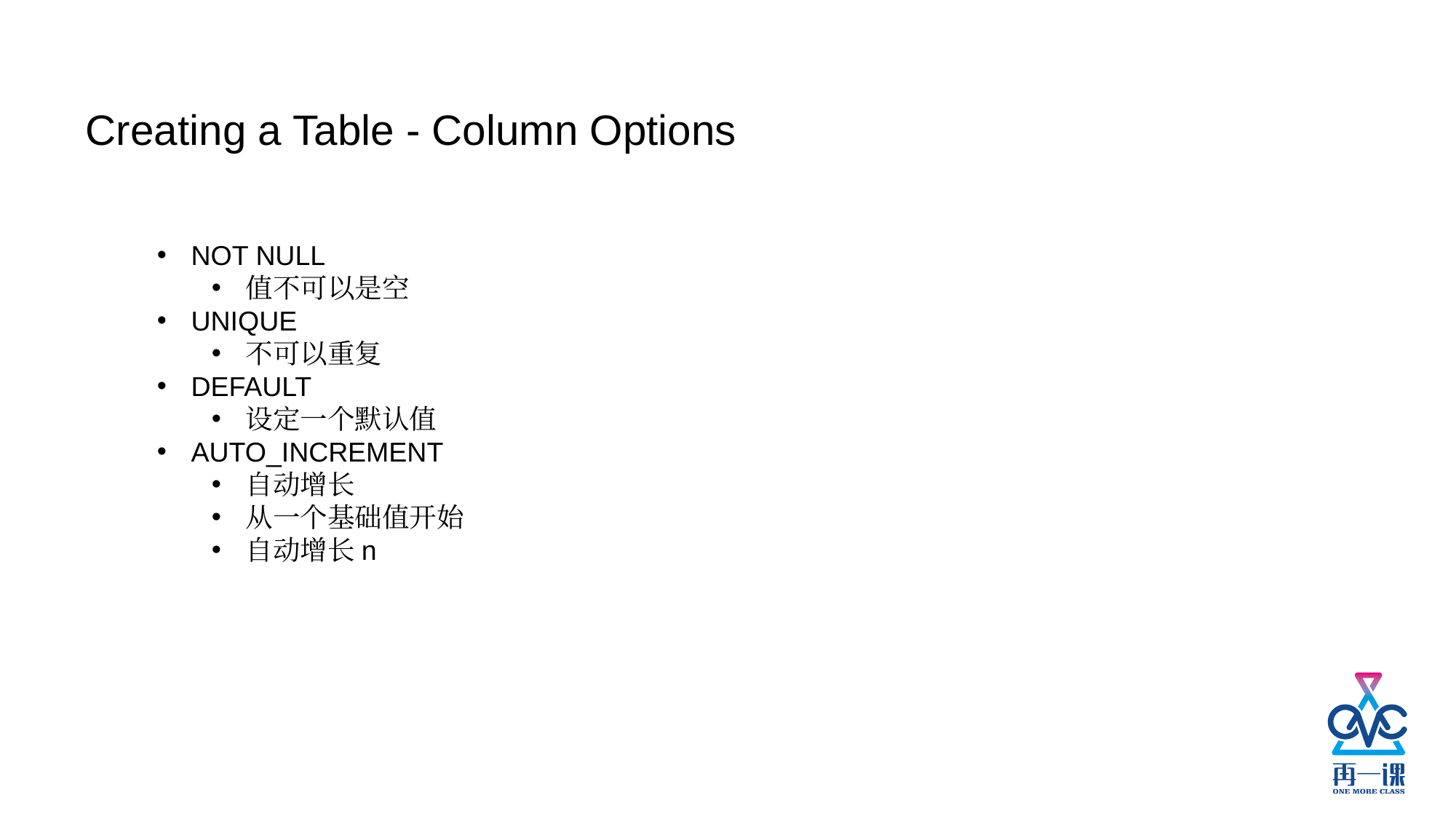

Creating a Table - Column Options
NOT NULL
值不可以是空
UNIQUE
不可以重复
DEFAULT
设定一个默认值
AUTO_INCREMENT
自动增长
从一个基础值开始
自动增长n